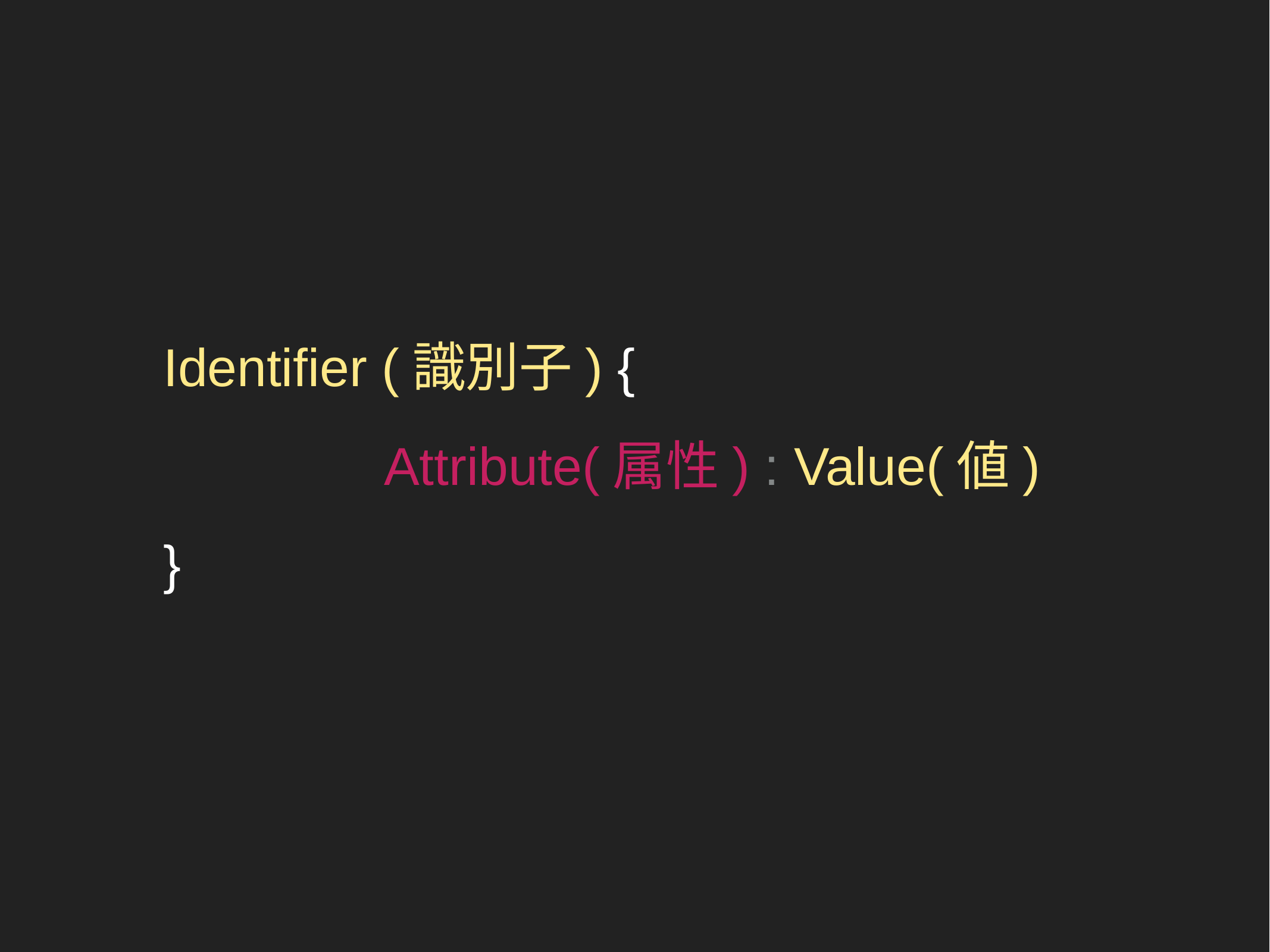

# Identifier (識別子) {
               Attribute(属性) : Value(値)
}